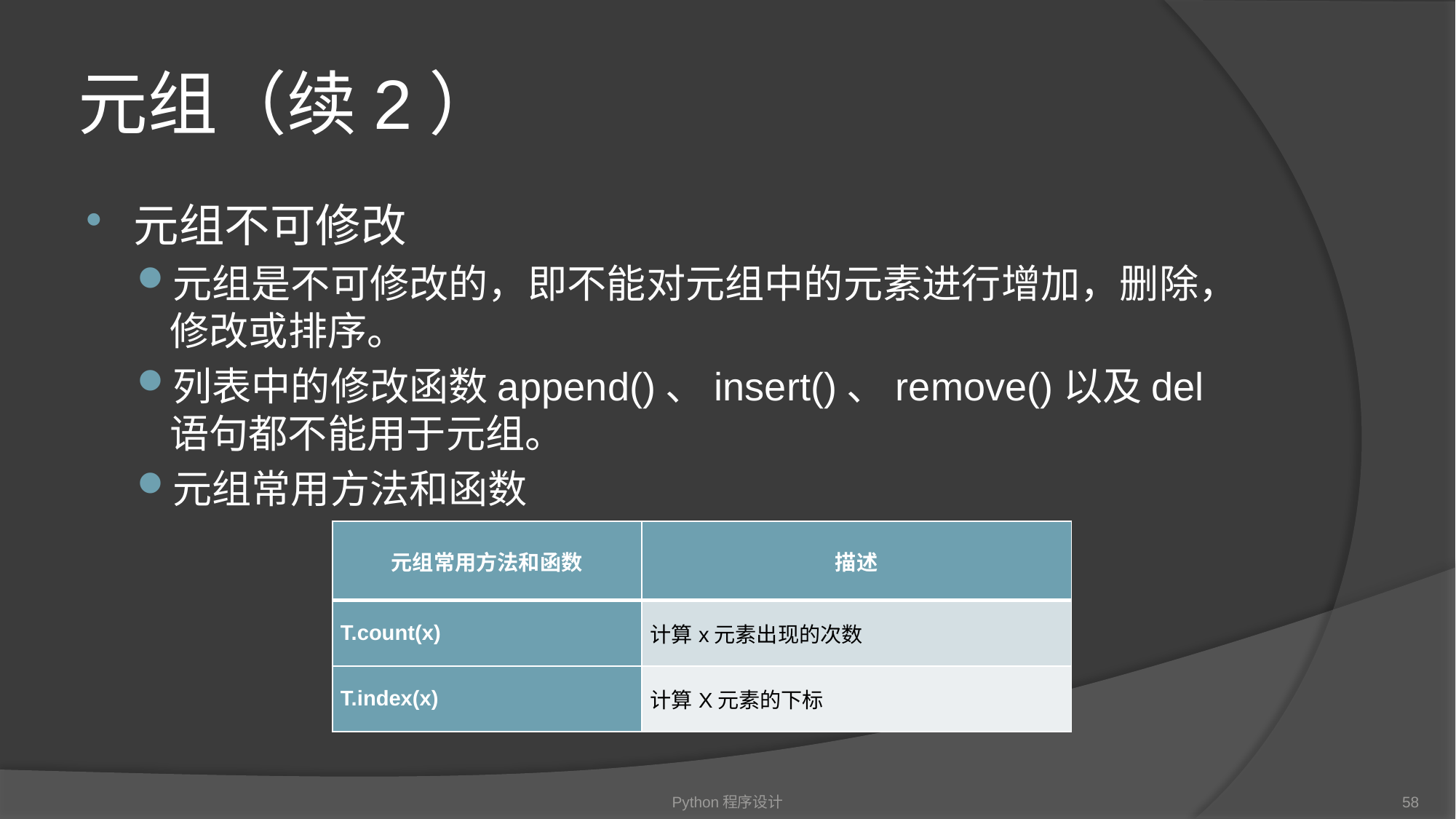

# 元组（续2）
元组不可修改
元组是不可修改的，即不能对元组中的元素进行增加，删除，修改或排序。
列表中的修改函数append()、insert()、remove()以及del语句都不能用于元组。
元组常用方法和函数

| 元组常用方法和函数 | 描述 |
| --- | --- |
| T.count(x) | 计算x元素出现的次数 |
| T.index(x) | 计算X元素的下标 |
Python程序设计
58